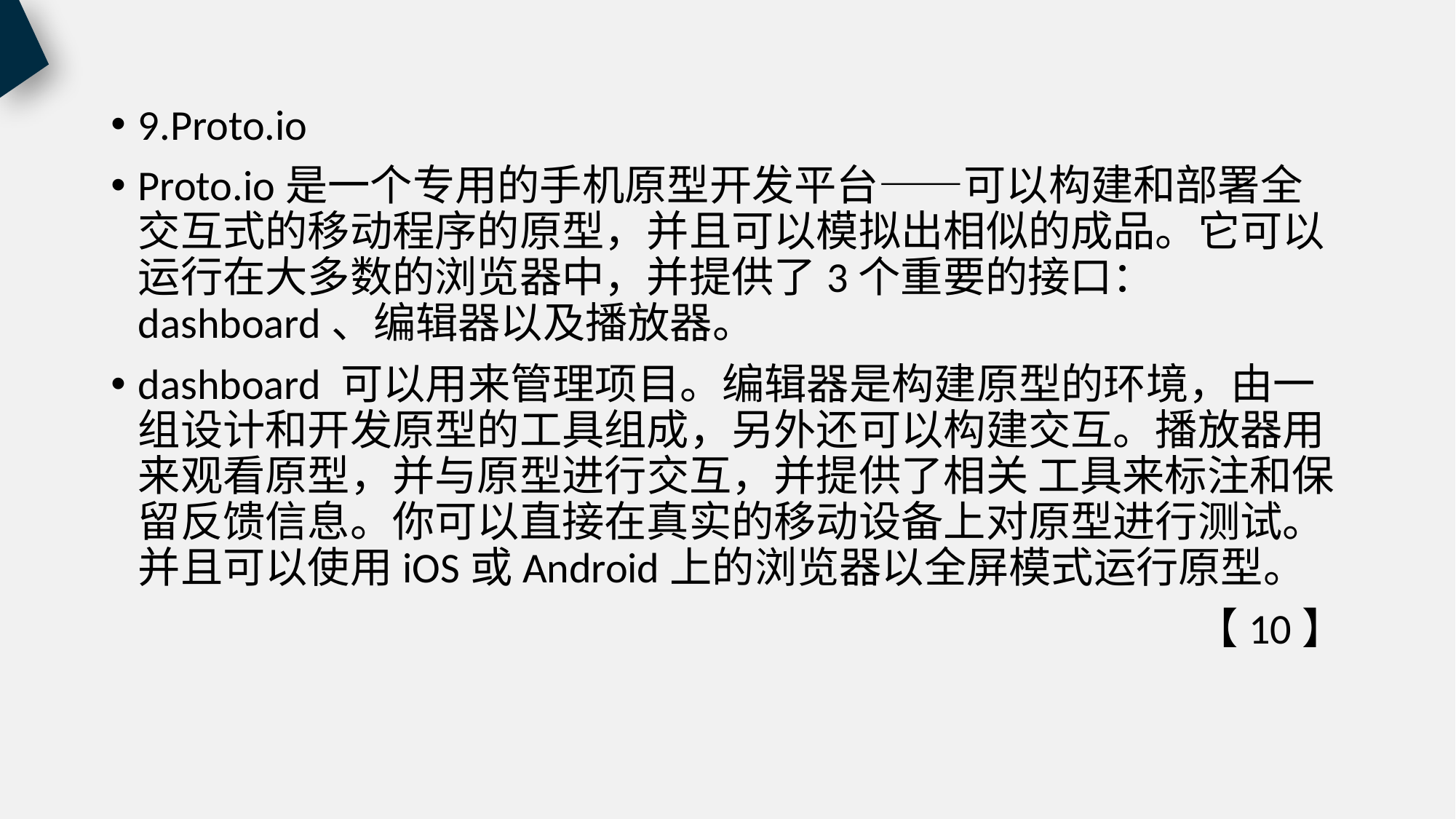

9.Proto.io
Proto.io是一个专用的手机原型开发平台——可以构建和部署全交互式的移动程序的原型，并且可以模拟出相似的成品。它可以运行在大多数的浏览器中，并提供了3个重要的接口：dashboard、编辑器以及播放器。
dashboard 可以用来管理项目。编辑器是构建原型的环境，由一组设计和开发原型的工具组成，另外还可以构建交互。播放器用来观看原型，并与原型进行交互，并提供了相关 工具来标注和保留反馈信息。你可以直接在真实的移动设备上对原型进行测试。并且可以使用iOS或Android上的浏览器以全屏模式运行原型。
【10】